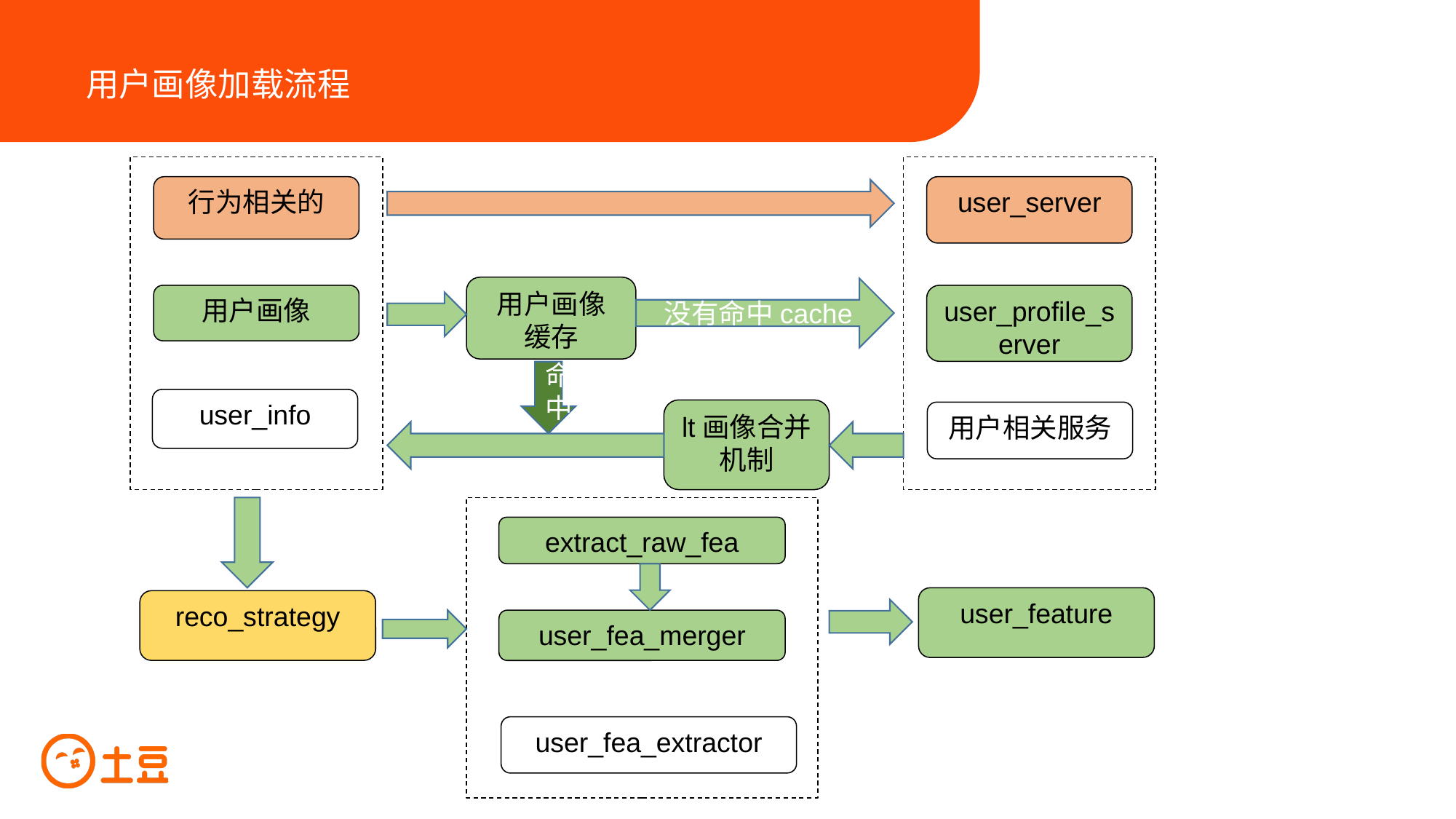

用户画像加载流程

行为相关的
用户画像

user_server
user_profile_server

用户画像
缓存
没有命中cache

命中
user_info
lt画像合并机制
用户相关服务

extract_raw_fea
user_fea_merger

user_feature
reco_strategy

user_fea_extractor